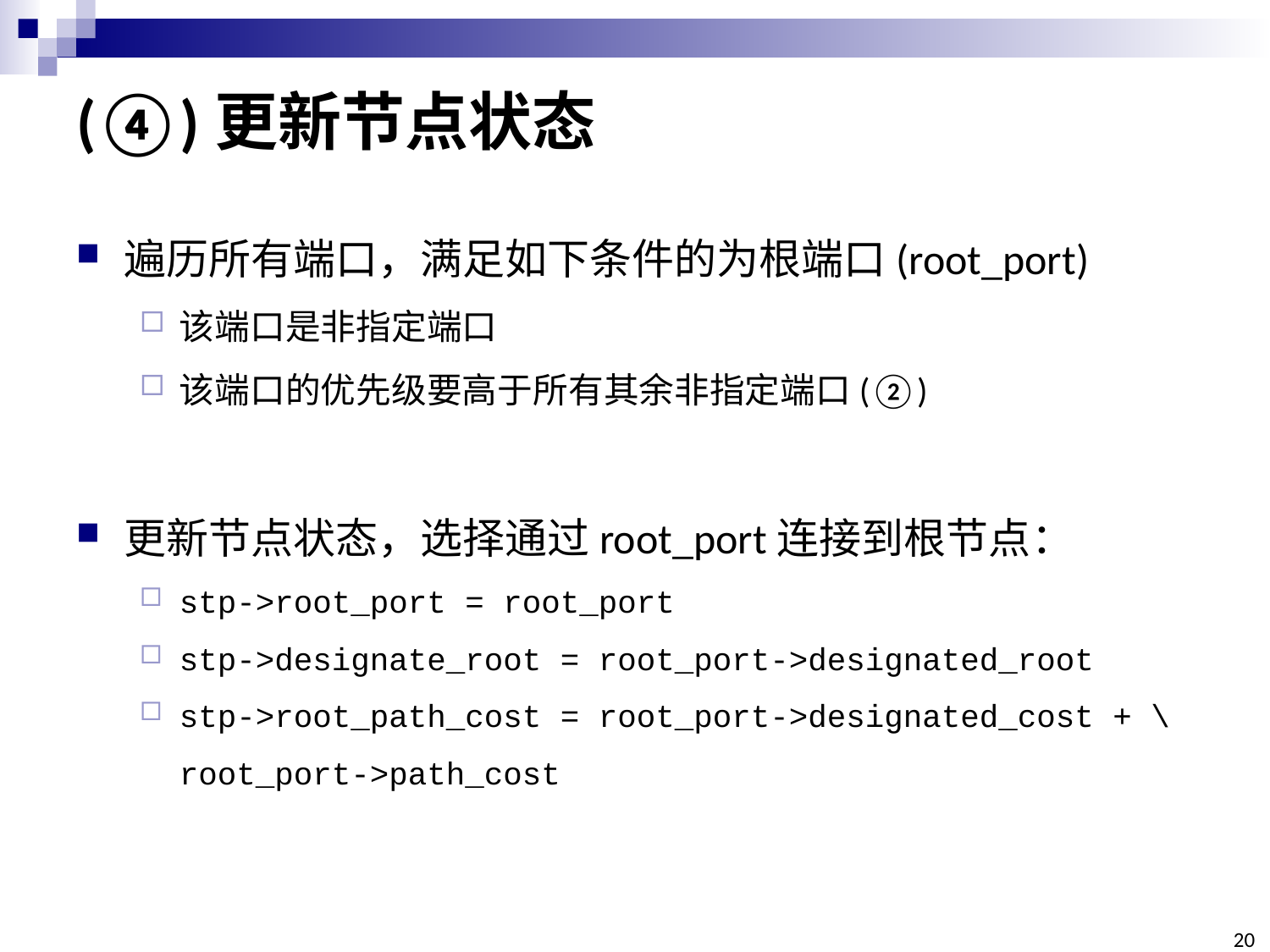

# (④)更新节点状态
遍历所有端口，满足如下条件的为根端口(root_port)
该端口是非指定端口
该端口的优先级要高于所有其余非指定端口(②)

更新节点状态，选择通过root_port连接到根节点：
stp->root_port = root_port
stp->designate_root = root_port->designated_root
stp->root_path_cost = root_port->designated_cost + \ root_port->path_cost
20